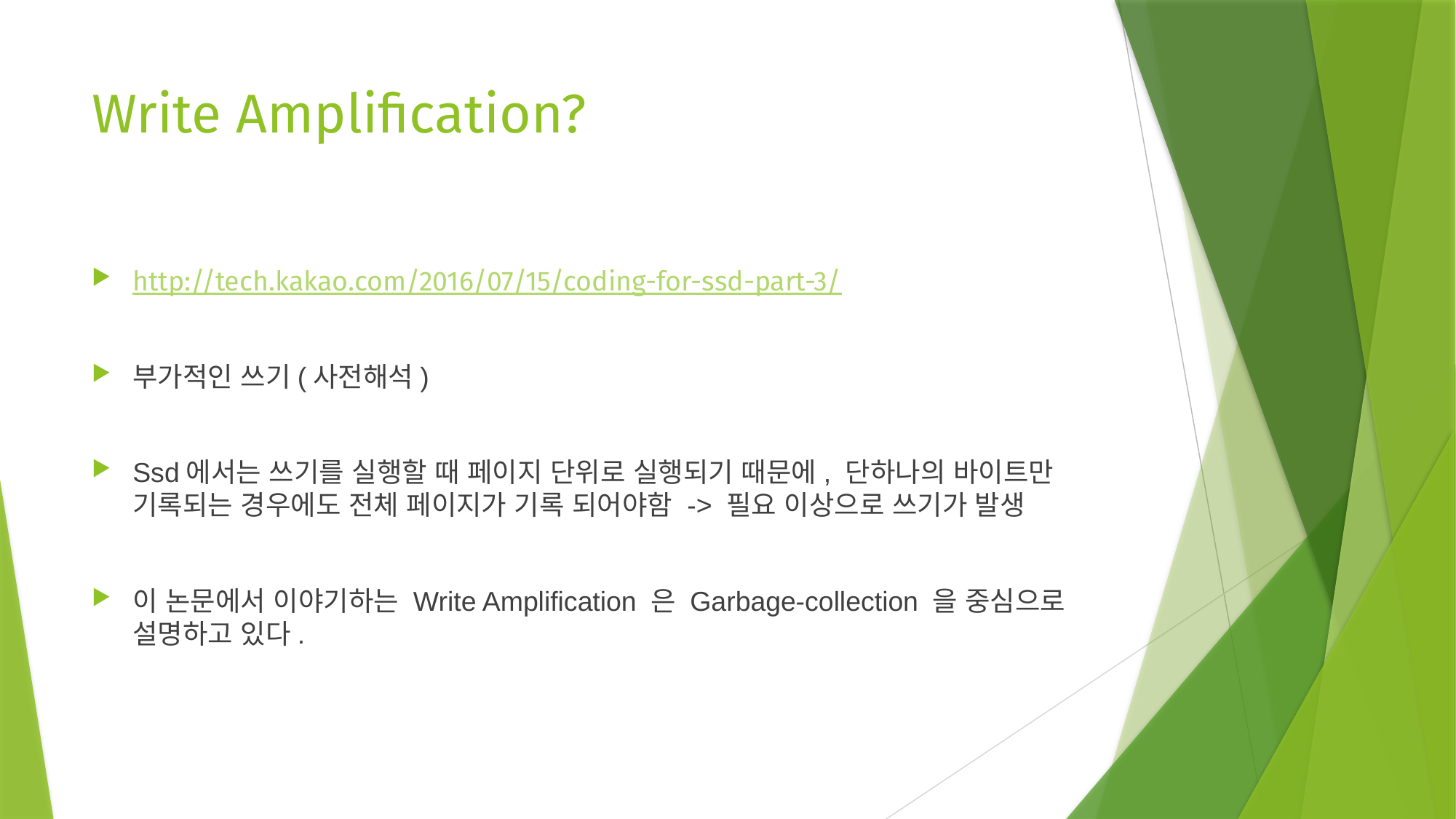

# Write Amplification?
http://tech.kakao.com/2016/07/15/coding-for-ssd-part-3/

부가적인 쓰기(사전해석)

Ssd에서는 쓰기를 실행할 때 페이지 단위로 실행되기 때문에, 단하나의 바이트만 기록되는 경우에도 전체 페이지가 기록 되어야함 -> 필요 이상으로 쓰기가 발생

이 논문에서 이야기하는 Write Amplification 은 Garbage-collection 을 중심으로 설명하고 있다.